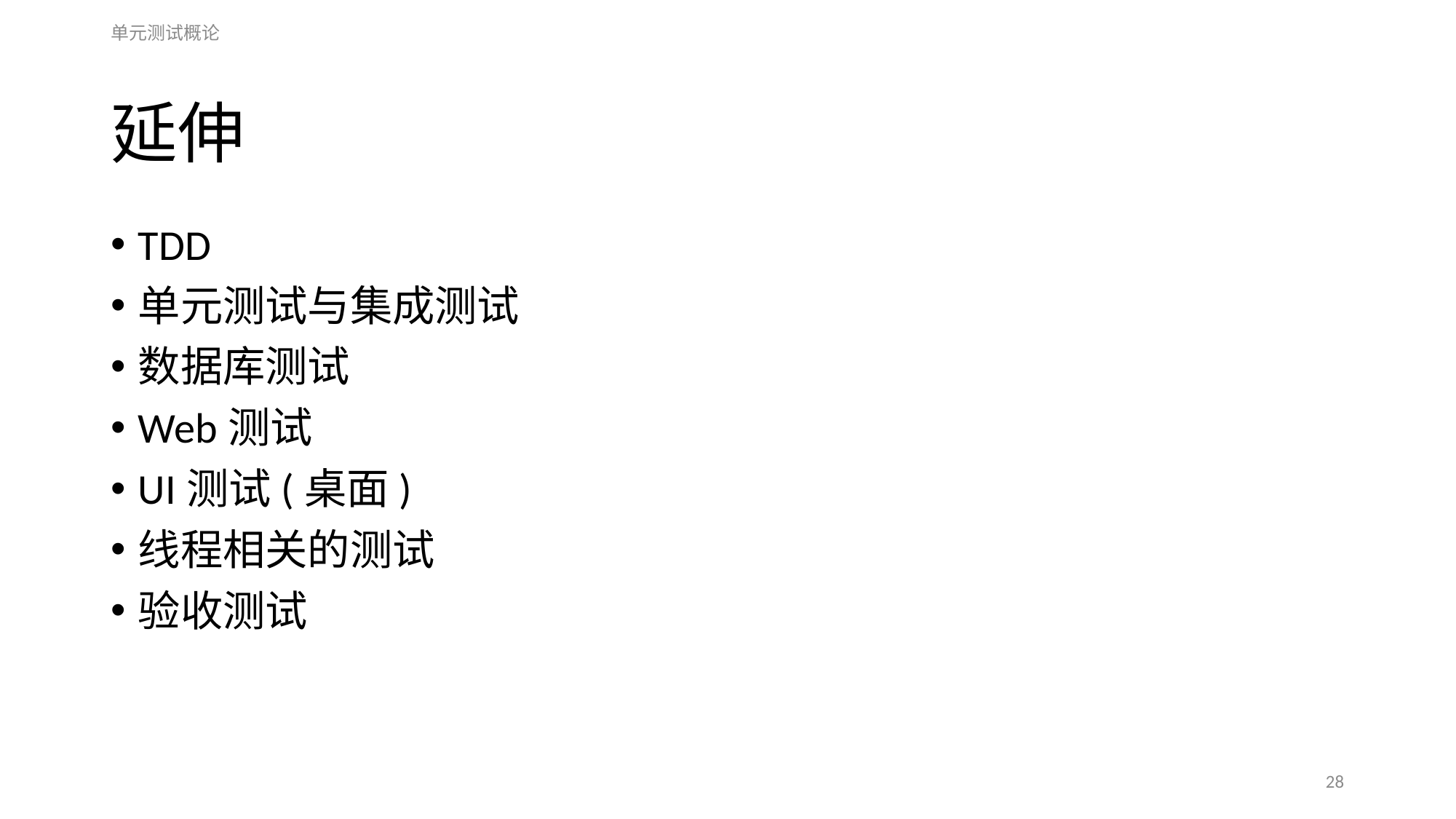

单元测试概论
# 延伸
TDD
单元测试与集成测试
数据库测试
Web测试
UI测试(桌面)
线程相关的测试
验收测试

28